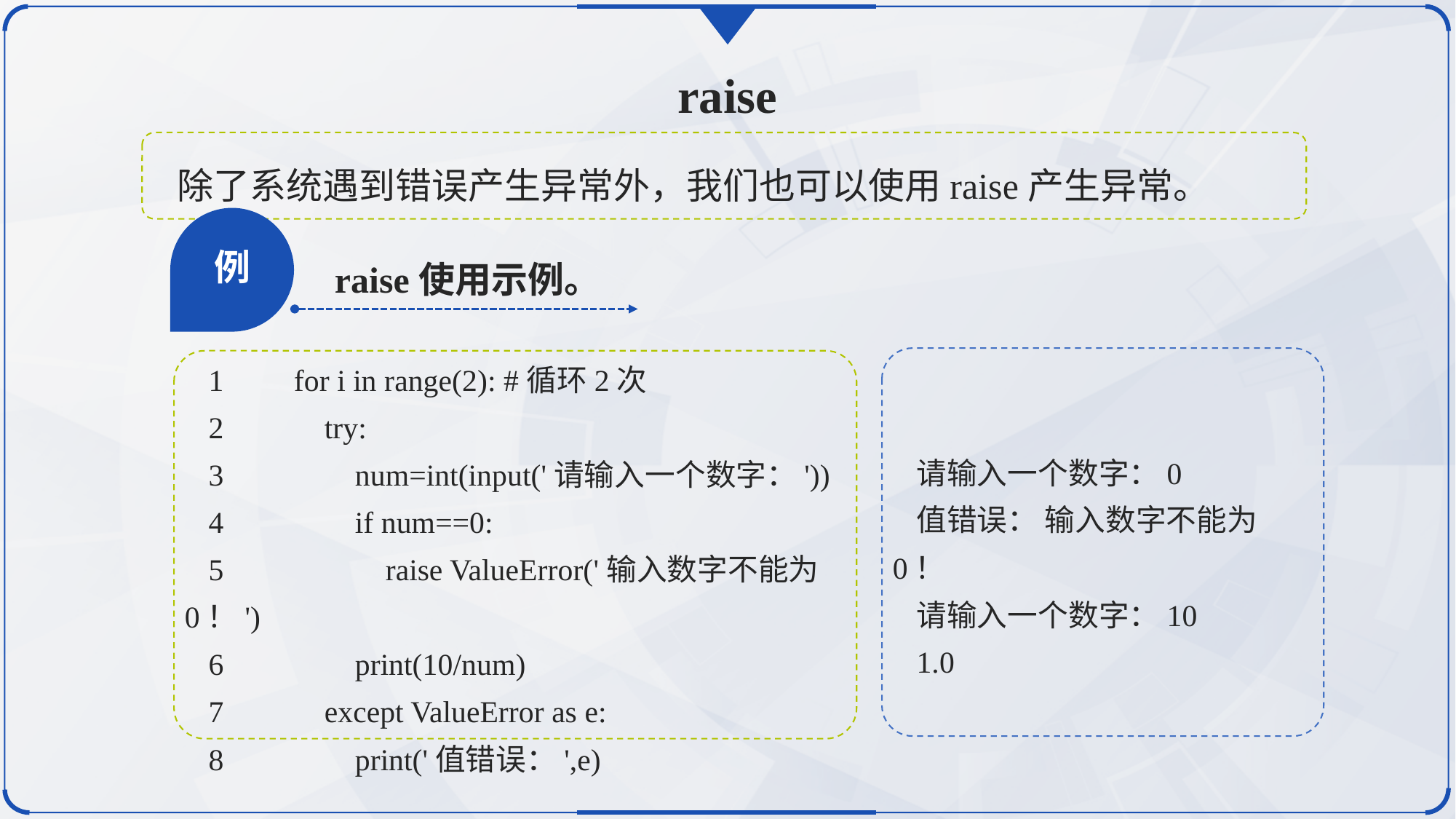

raise

除了系统遇到错误产生异常外，我们也可以使用raise产生异常。

例
raise使用示例。
1	for i in range(2): #循环2次
2	    try:
3	        num=int(input('请输入一个数字：'))
4	        if num==0:
5	            raise ValueError('输入数字不能为0！')
6	        print(10/num)
7	    except ValueError as e:
8	        print('值错误：',e)

请输入一个数字：0
值错误： 输入数字不能为0！
请输入一个数字：10
1.0